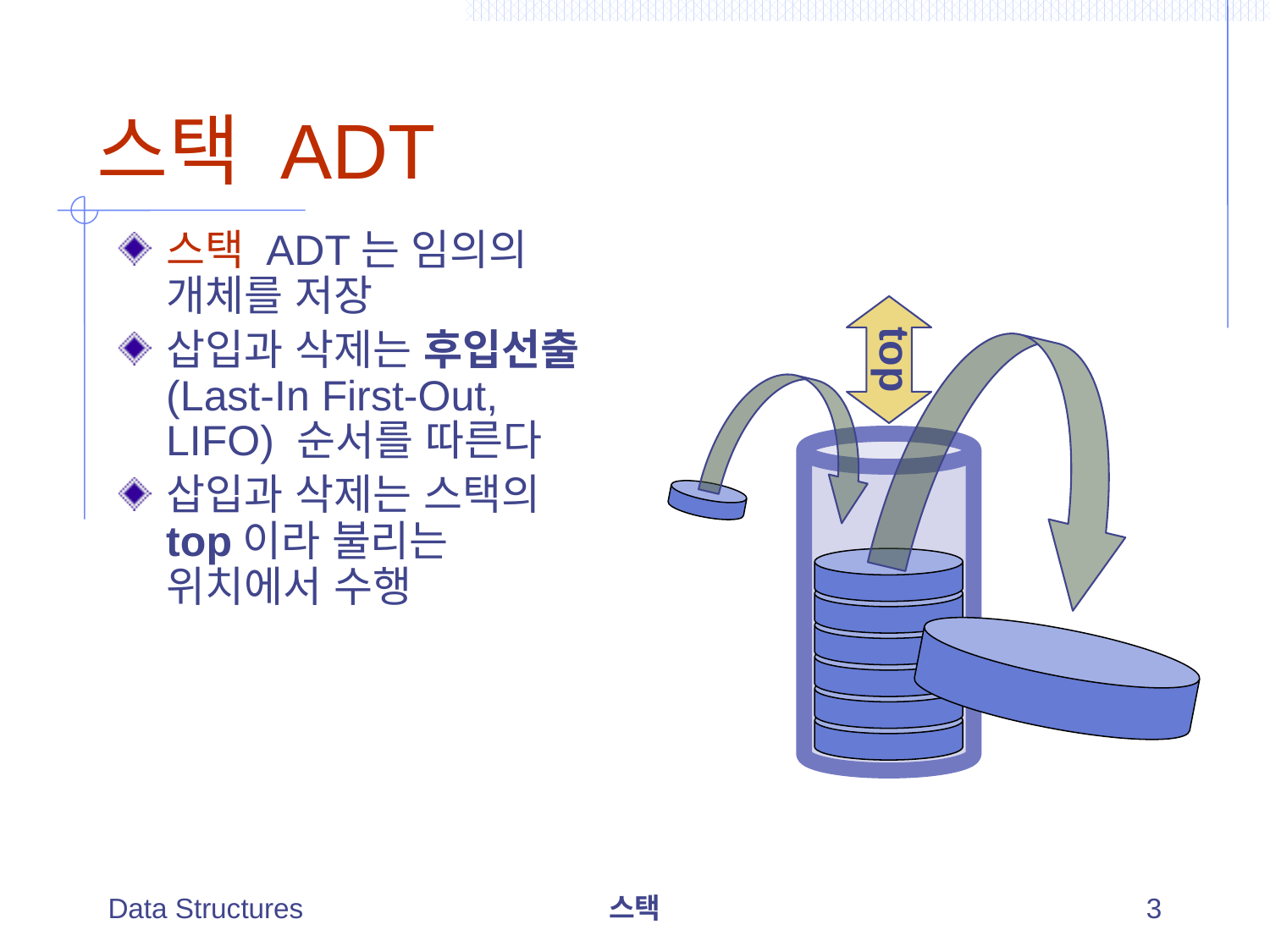

# 스택 ADT
스택 ADT는 임의의 개체를 저장
삽입과 삭제는 후입선출(Last-In First-Out, LIFO) 순서를 따른다
삽입과 삭제는 스택의 top이라 불리는 위치에서 수행
top

Data Structures
스택
3